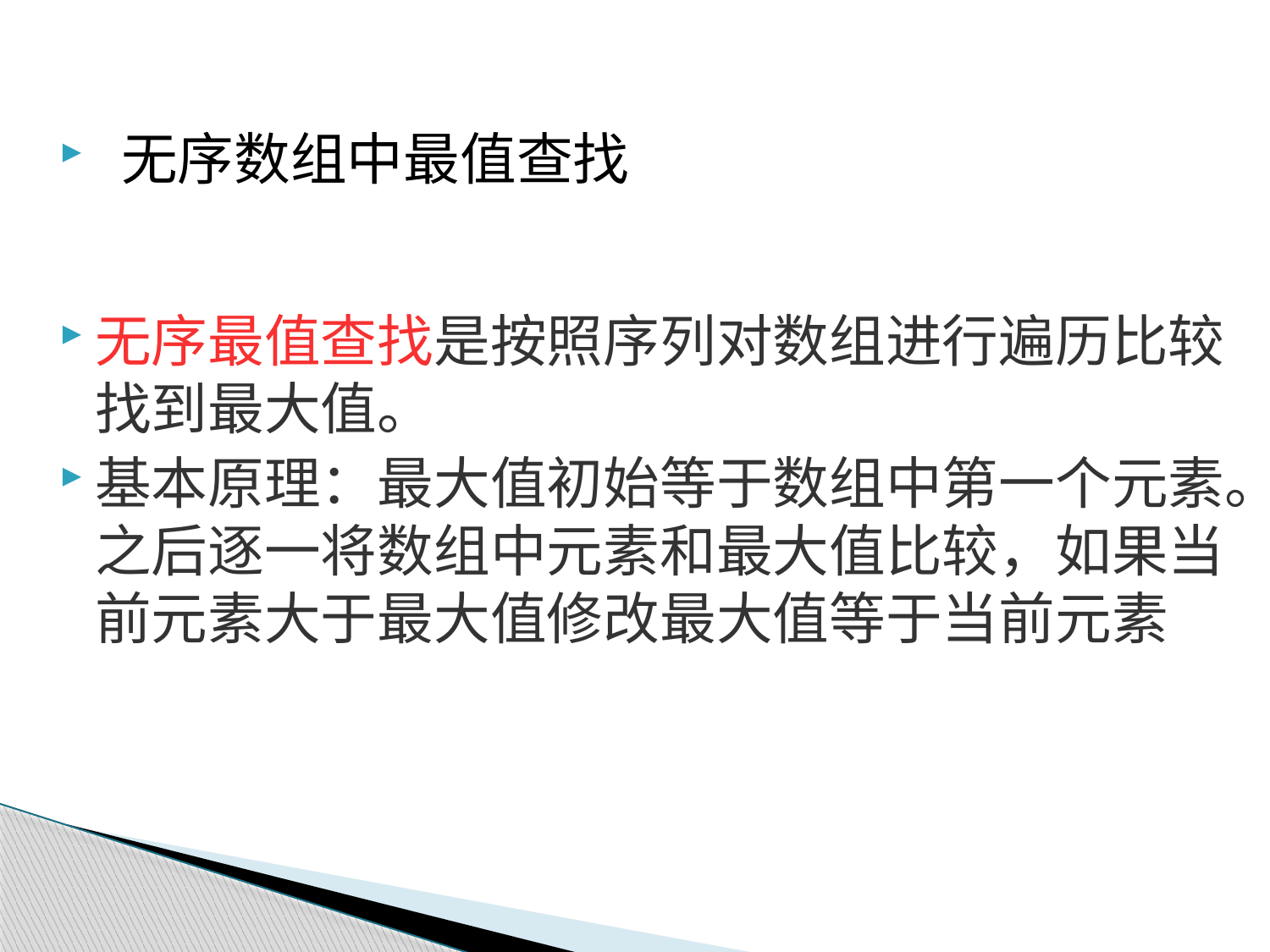

无序数组中最值查找

无序最值查找是按照序列对数组进行遍历比较找到最大值。
基本原理：最大值初始等于数组中第一个元素。之后逐一将数组中元素和最大值比较，如果当前元素大于最大值修改最大值等于当前元素